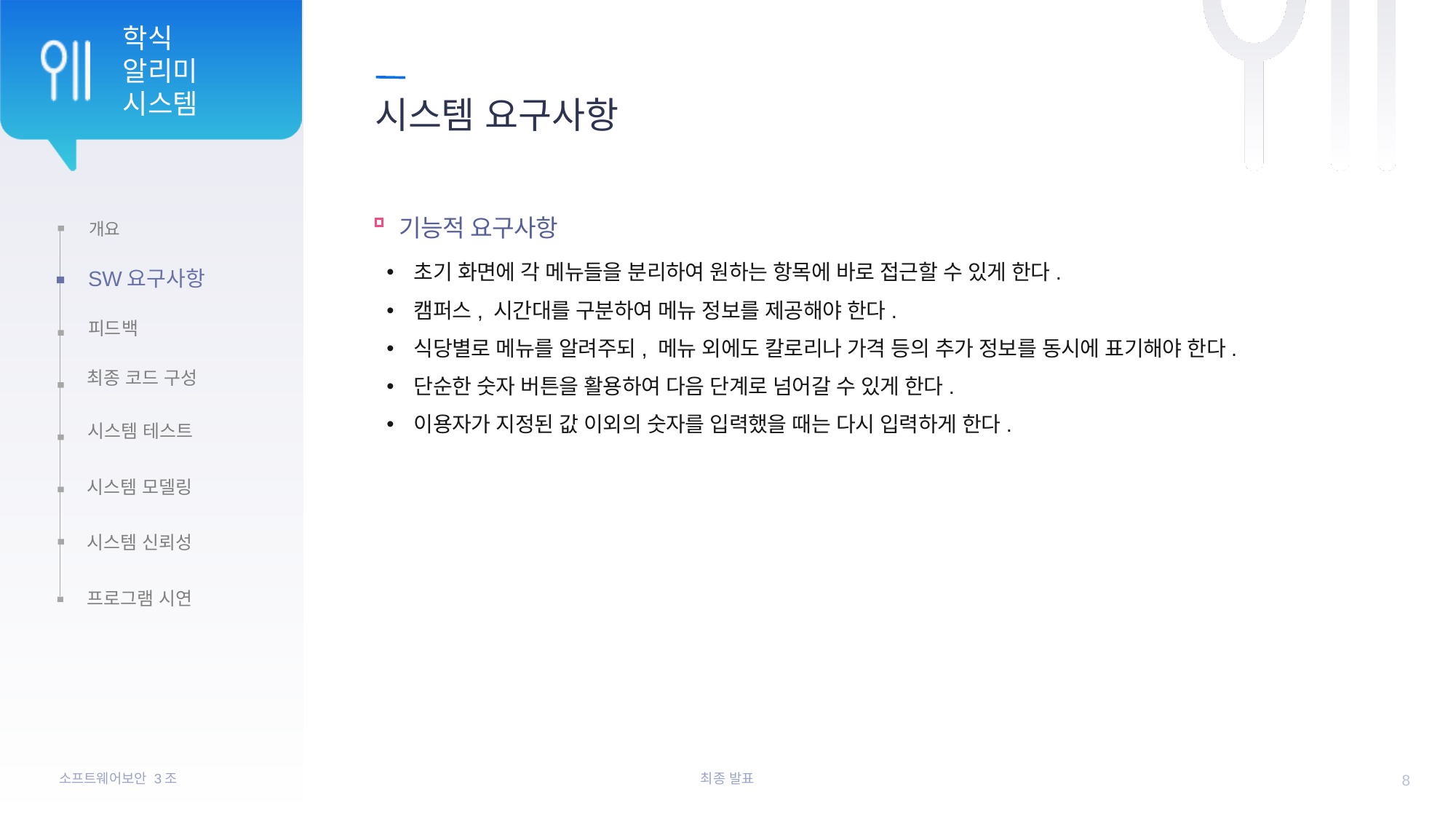

# 시스템 요구사항
기능적 요구사항

초기 화면에 각 메뉴들을 분리하여 원하는 항목에 바로 접근할 수 있게 한다.
캠퍼스, 시간대를 구분하여 메뉴 정보를 제공해야 한다.
식당별로 메뉴를 알려주되, 메뉴 외에도 칼로리나 가격 등의 추가 정보를 동시에 표기해야 한다.
단순한 숫자 버튼을 활용하여 다음 단계로 넘어갈 수 있게 한다.
이용자가 지정된 값 이외의 숫자를 입력했을 때는 다시 입력하게 한다.
8